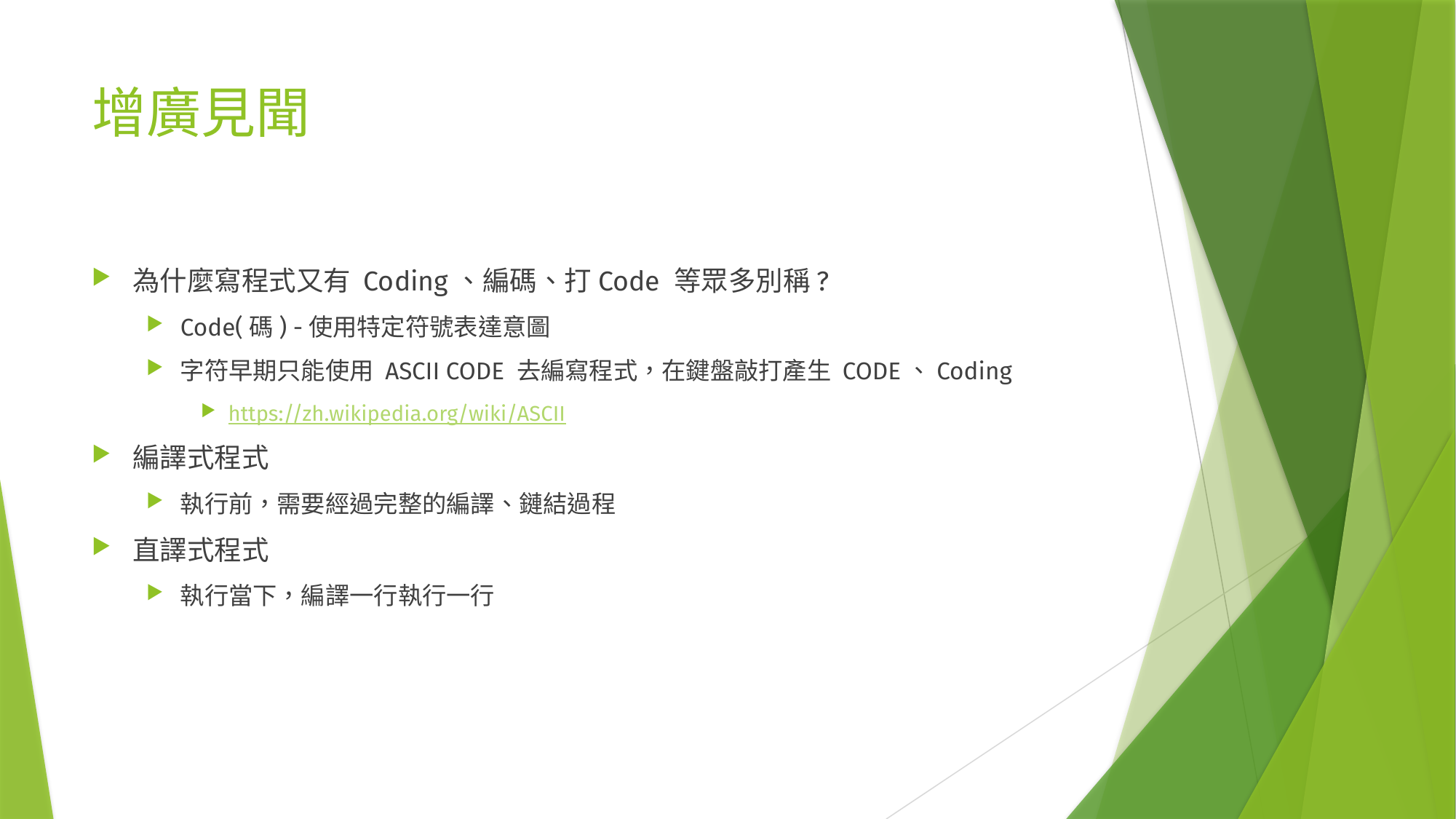

# 增廣見聞
為什麼寫程式又有 Coding、編碼、打Code 等眾多別稱?
Code(碼) -使用特定符號表達意圖
字符早期只能使用 ASCII CODE 去編寫程式，在鍵盤敲打產生 CODE、Coding
https://zh.wikipedia.org/wiki/ASCII
編譯式程式
執行前，需要經過完整的編譯、鏈結過程
直譯式程式
執行當下，編譯一行執行一行